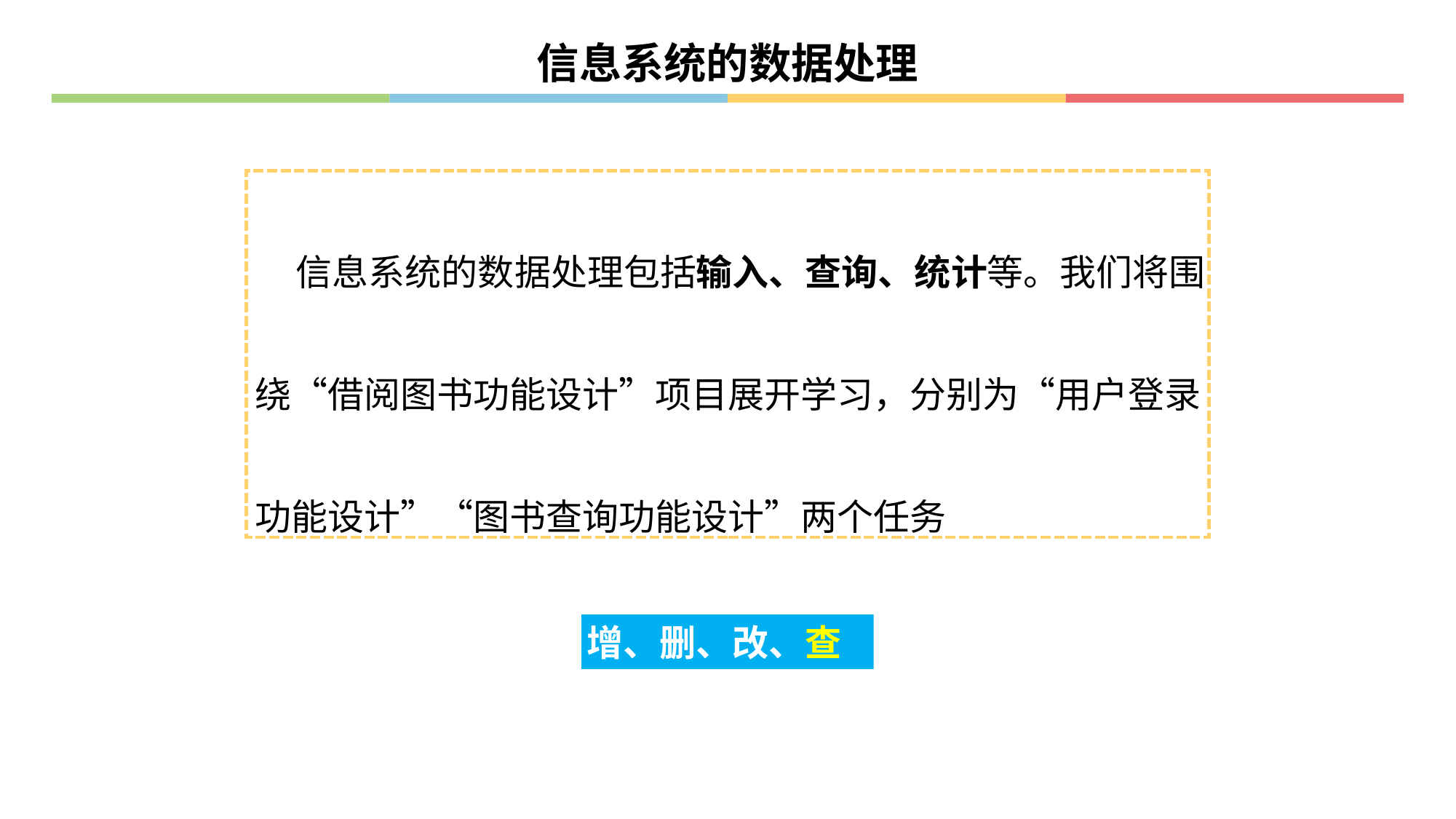

信息系统的数据处理
    信息系统的数据处理包括输入、查询、统计等。我们将围绕“借阅图书功能设计”项目展开学习，分别为“用户登录功能设计”“图书查询功能设计”两个任务
增、删、改、查